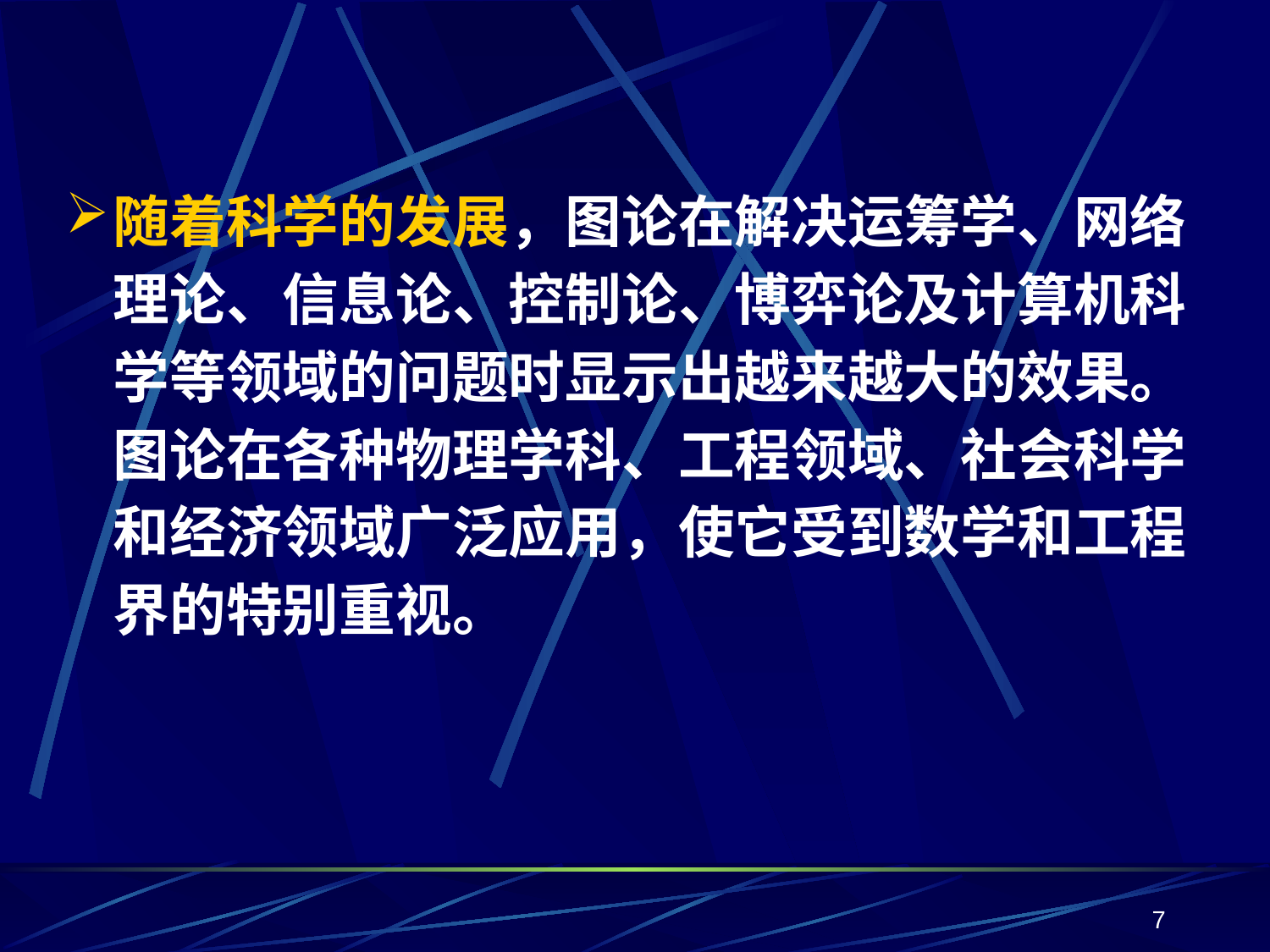

随着科学的发展，图论在解决运筹学、网络理论、信息论、控制论、博弈论及计算机科学等领域的问题时显示出越来越大的效果。图论在各种物理学科、工程领域、社会科学和经济领域广泛应用，使它受到数学和工程界的特别重视。
7